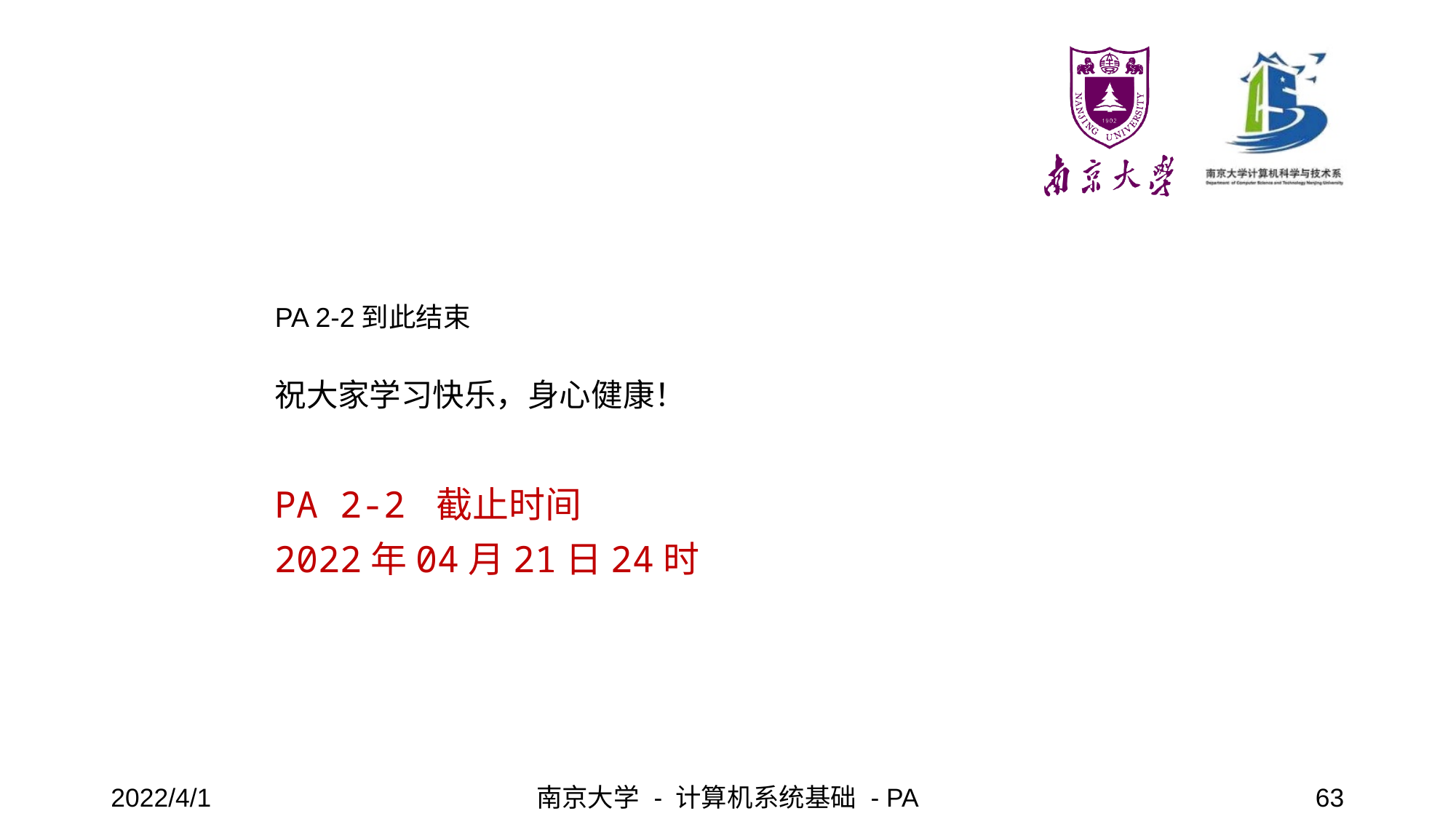

PA 2-2到此结束
# 祝大家学习快乐，身心健康！
PA 2-2 截止时间
2022年04月21日24时
2022/4/1
南京大学 - 计算机系统基础 - PA
63